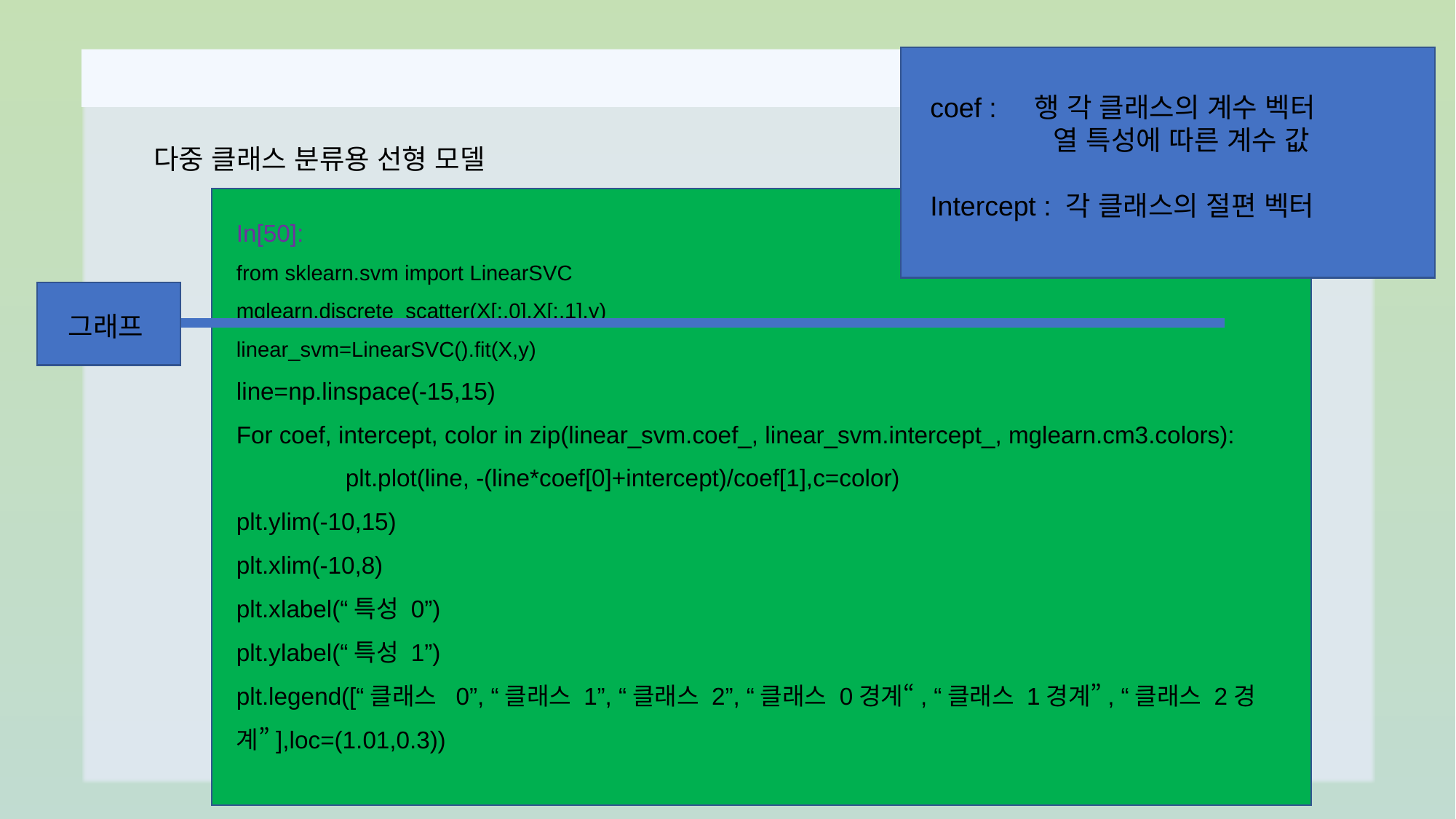

coef :    행 각 클래스의 계수 벡터
	 열 특성에 따른 계수 값

Intercept : 각 클래스의 절편 벡터
다중 클래스 분류용 선형 모델

In[50]:
from sklearn.svm import LinearSVC
mglearn.discrete_scatter(X[:,0],X[:,1],y)
linear_svm=LinearSVC().fit(X,y)
line=np.linspace(-15,15)
For coef, intercept, color in zip(linear_svm.coef_, linear_svm.intercept_, mglearn.cm3.colors):
	plt.plot(line, -(line*coef[0]+intercept)/coef[1],c=color)
plt.ylim(-10,15)
plt.xlim(-10,8)
plt.xlabel(“특성 0”)
plt.ylabel(“특성 1”)
plt.legend([“클래스  0”, “클래스 1”, “클래스 2”, “클래스 0경계“, “클래스 1경계”, “클래스 2경계”],loc=(1.01,0.3))

 그래프